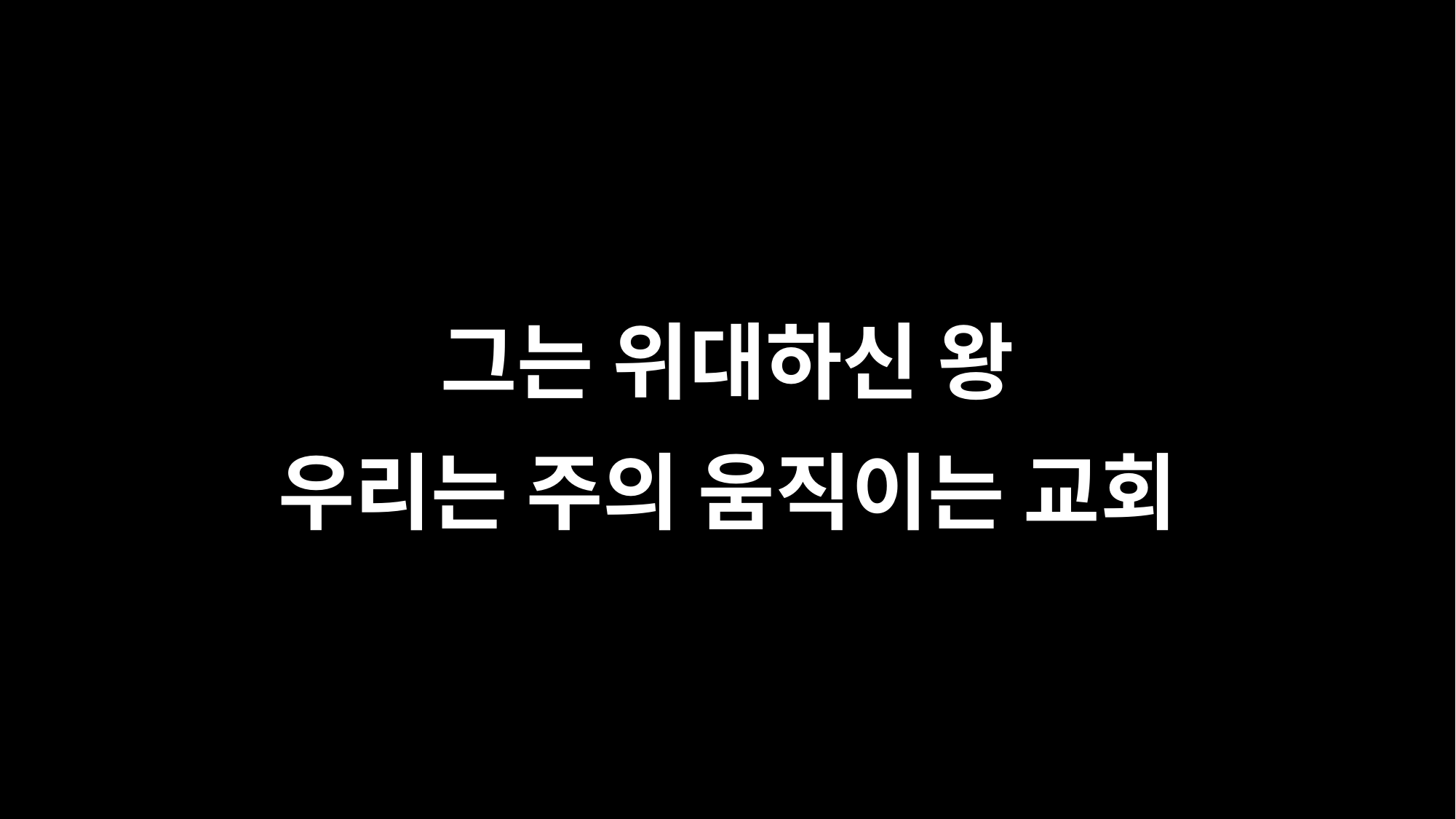

그는 위대하신 왕
우리는 주의 움직이는 교회